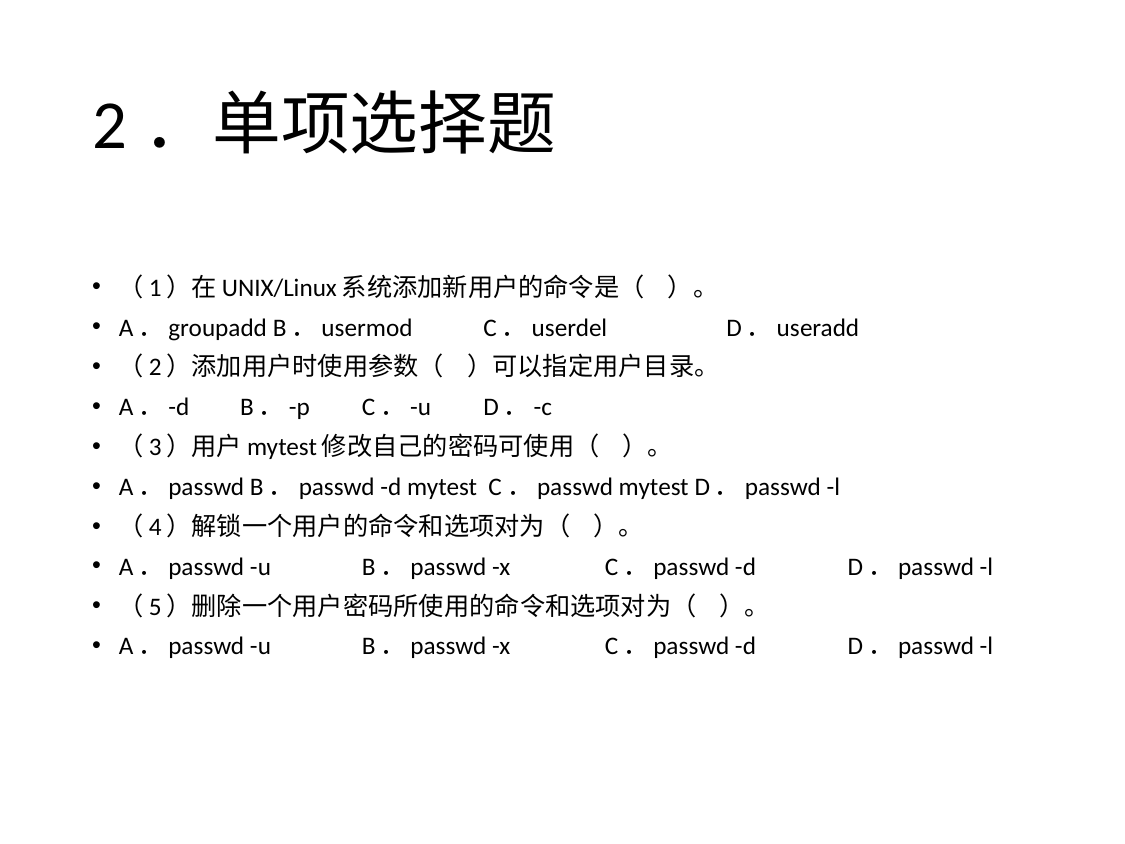

# 2．单项选择题
（1）在UNIX/Linux系统添加新用户的命令是（    ）。
A．groupadd B．usermod 	C．userdel 	D．useradd
（2）添加用户时使用参数（    ）可以指定用户目录。
A．-d 	B．-p 		C．-u 		D．-c
（3）用户mytest修改自己的密码可使用（    ）。
A．passwd B．passwd -d mytest  C．passwd mytest D．passwd -l
（4）解锁一个用户的命令和选项对为（    ）。
A．passwd -u 	B．passwd -x 	C．passwd -d 	D．passwd -l
（5）删除一个用户密码所使用的命令和选项对为（    ）。
A．passwd -u 	B．passwd -x 	C．passwd -d  	D．passwd -l